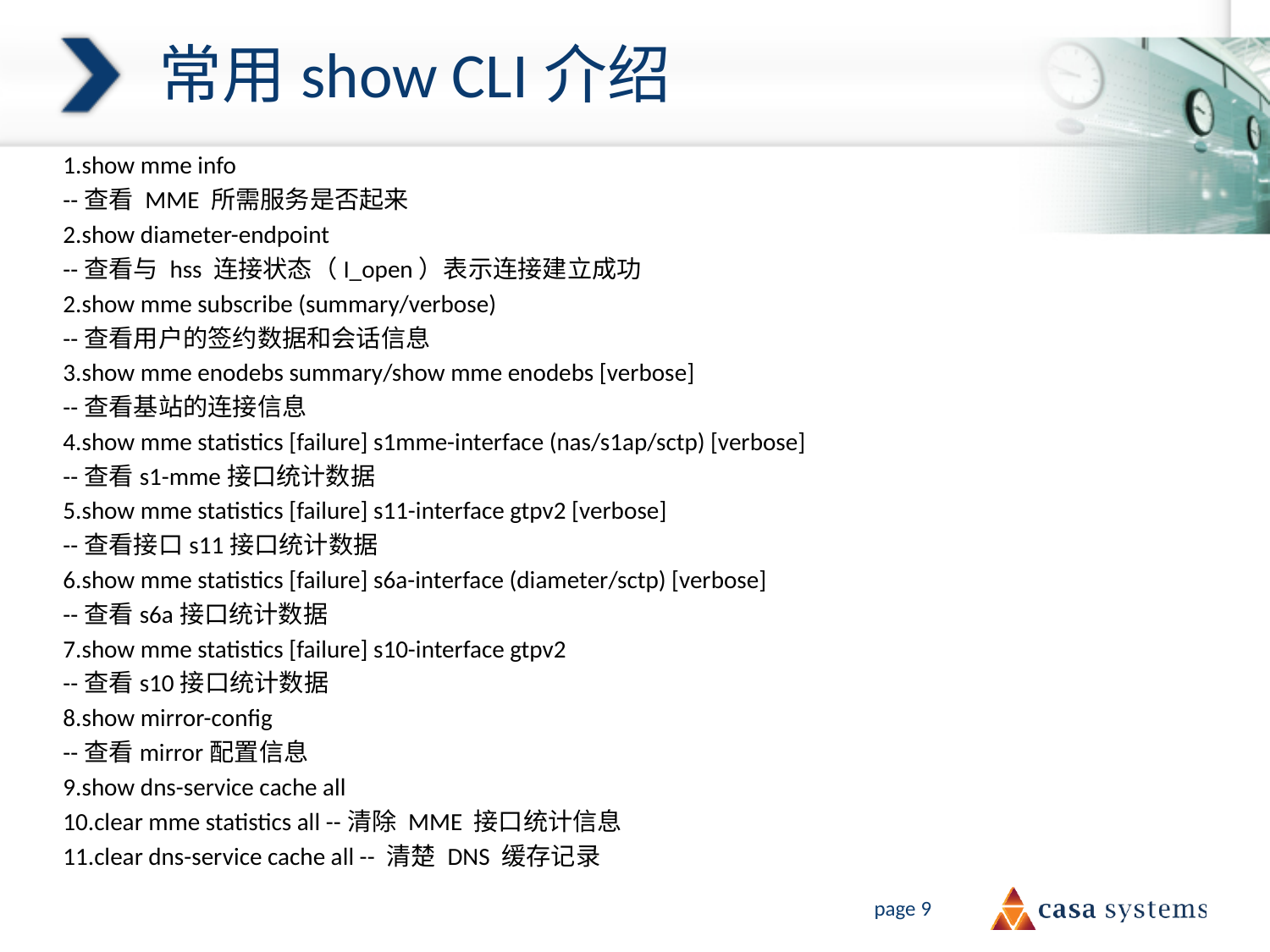

# 常用show CLI介绍
1.show mme info
--查看 MME 所需服务是否起来
2.show diameter-endpoint
--查看与 hss 连接状态（I_open）表示连接建立成功
2.show mme subscribe (summary/verbose)
--查看用户的签约数据和会话信息
3.show mme enodebs summary/show mme enodebs [verbose]
--查看基站的连接信息
4.show mme statistics [failure] s1mme-interface (nas/s1ap/sctp) [verbose]
--查看s1-mme接口统计数据
5.show mme statistics [failure] s11-interface gtpv2 [verbose]
--查看接口s11接口统计数据
6.show mme statistics [failure] s6a-interface (diameter/sctp) [verbose]
--查看s6a接口统计数据
7.show mme statistics [failure] s10-interface gtpv2
--查看s10接口统计数据
8.show mirror-config
--查看mirror配置信息
9.show dns-service cache all
10.clear mme statistics all --清除 MME 接口统计信息
11.clear dns-service cache all -- 清楚 DNS 缓存记录

page 9